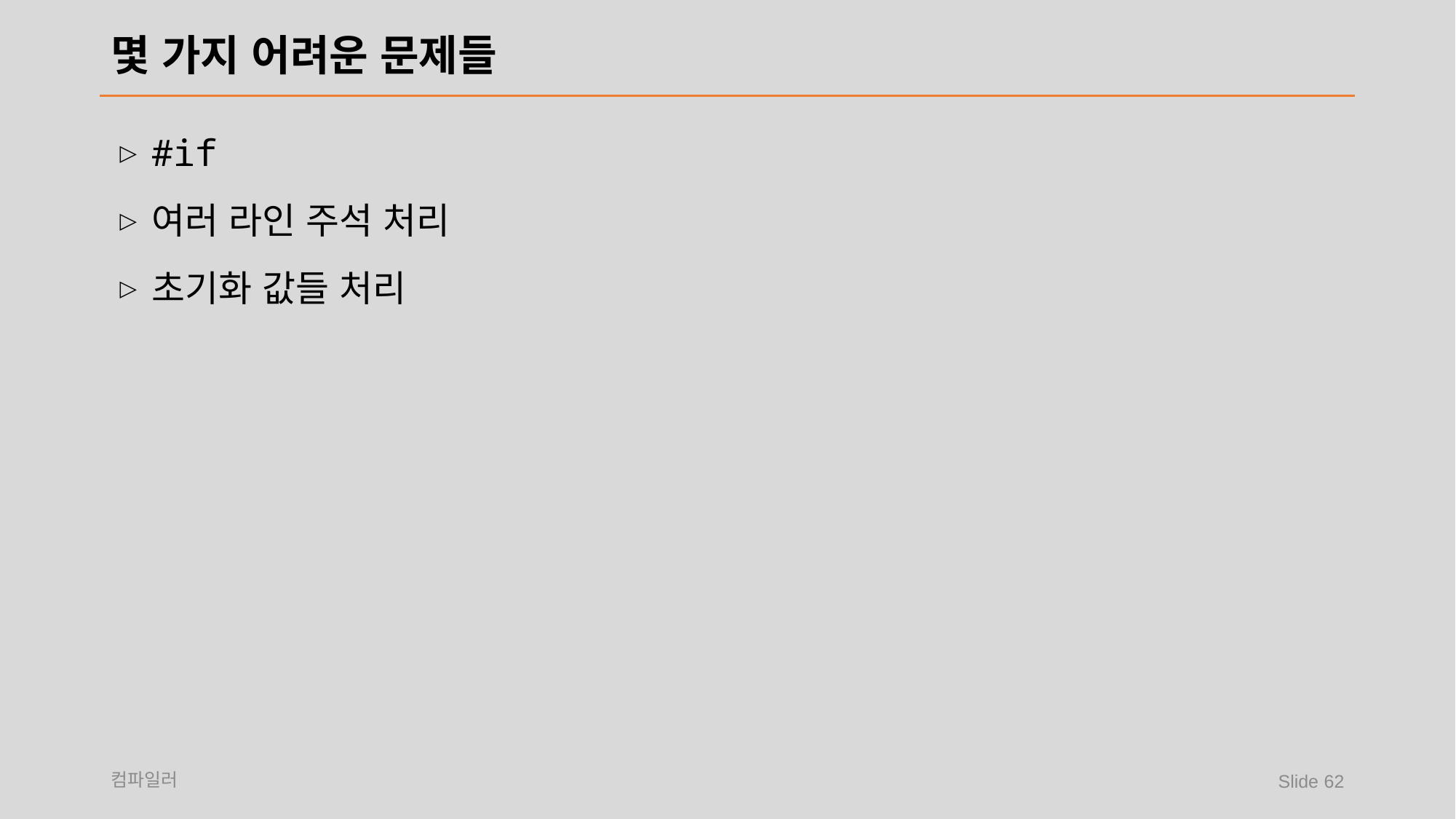

# 몇 가지 어려운 문제들
#if
여러 라인 주석 처리
초기화 값들 처리

컴파일러
Slide 62